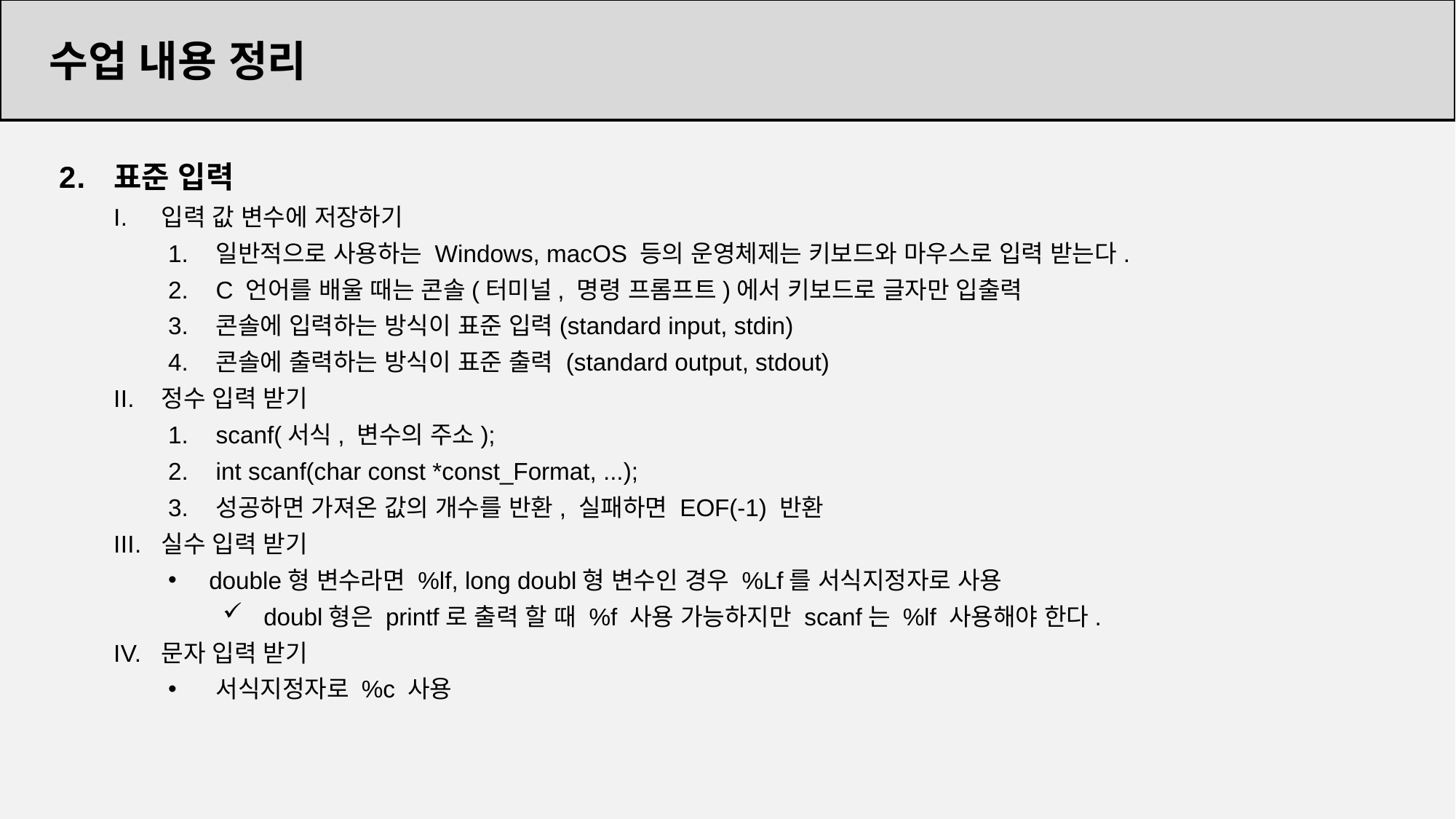

수업 내용 정리
표준 입력
입력 값 변수에 저장하기
일반적으로 사용하는 Windows, macOS 등의 운영체제는 키보드와 마우스로 입력 받는다.
C 언어를 배울 때는 콘솔(터미널, 명령 프롬프트)에서 키보드로 글자만 입출력
콘솔에 입력하는 방식이 표준 입력(standard input, stdin)
콘솔에 출력하는 방식이 표준 출력 (standard output, stdout)
정수 입력 받기
scanf(서식, 변수의 주소);
int scanf(char const *const_Format, ...);
성공하면 가져온 값의 개수를 반환, 실패하면 EOF(-1) 반환
실수 입력 받기
double형 변수라면 %lf, long doubl형 변수인 경우 %Lf를 서식지정자로 사용
doubl형은 printf로 출력 할 때 %f 사용 가능하지만 scanf는 %lf 사용해야 한다.
문자 입력 받기
서식지정자로 %c 사용